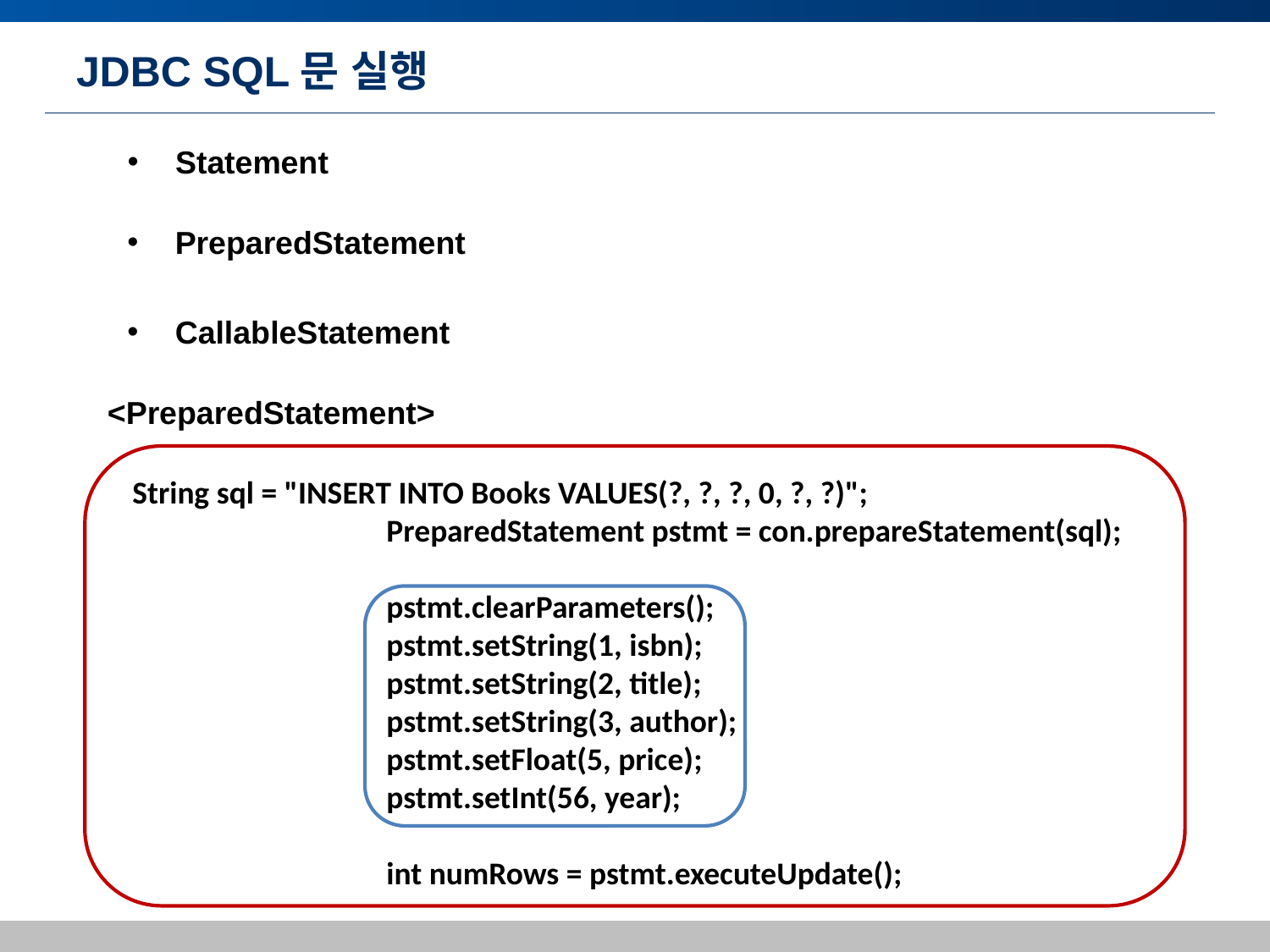

# JDBC SQL문 실행
  Statement
  PreparedStatement
  CallableStatement
<PreparedStatement>

String sql = "INSERT INTO Books VALUES(?, ?, ?, 0, ?, ?)";
		PreparedStatement pstmt = con.prepareStatement(sql);

		pstmt.clearParameters();
		pstmt.setString(1, isbn);
		pstmt.setString(2, title);
		pstmt.setString(3, author);
		pstmt.setFloat(5, price);
		pstmt.setInt(56, year);

		int numRows = pstmt.executeUpdate();